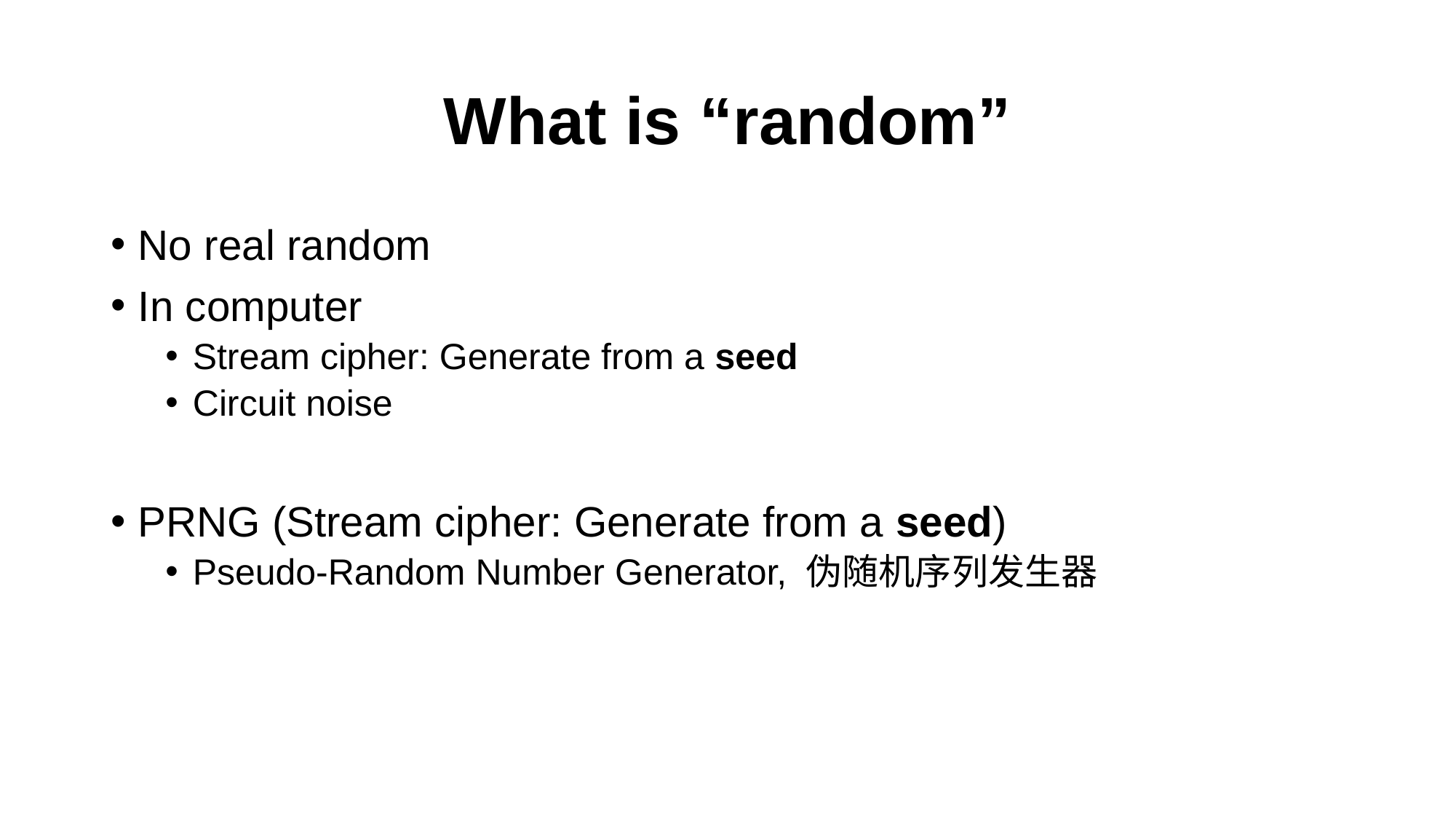

# What is “random”
No real random
In computer
Stream cipher: Generate from a seed
Circuit noise

PRNG (Stream cipher: Generate from a seed)
Pseudo-Random Number Generator, 伪随机序列发生器